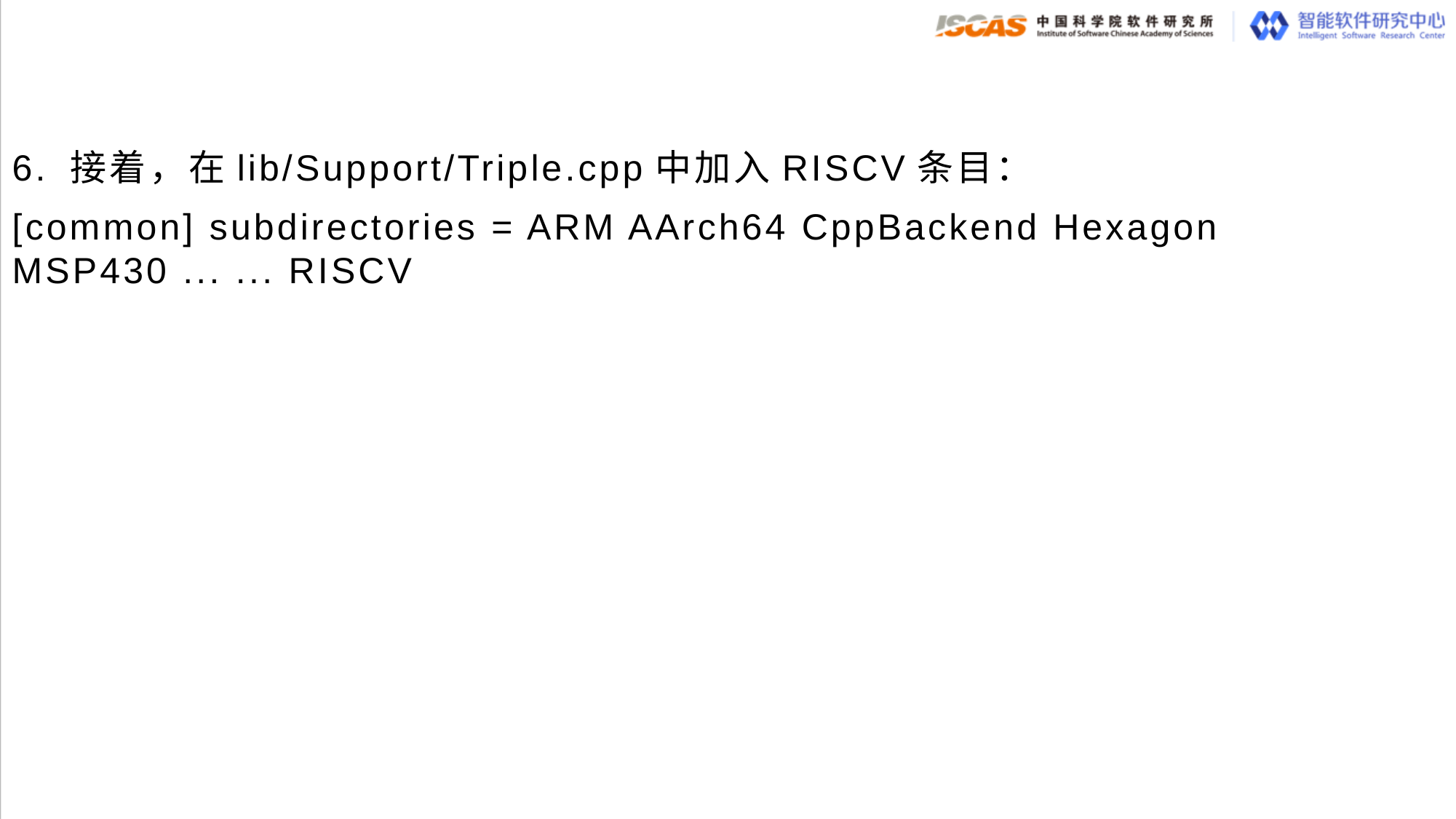

6. 接着，在lib/Support/Triple.cpp中加入RISCV条目：
[common] subdirectories = ARM AArch64 CppBackend Hexagon MSP430 ... ... RISCV